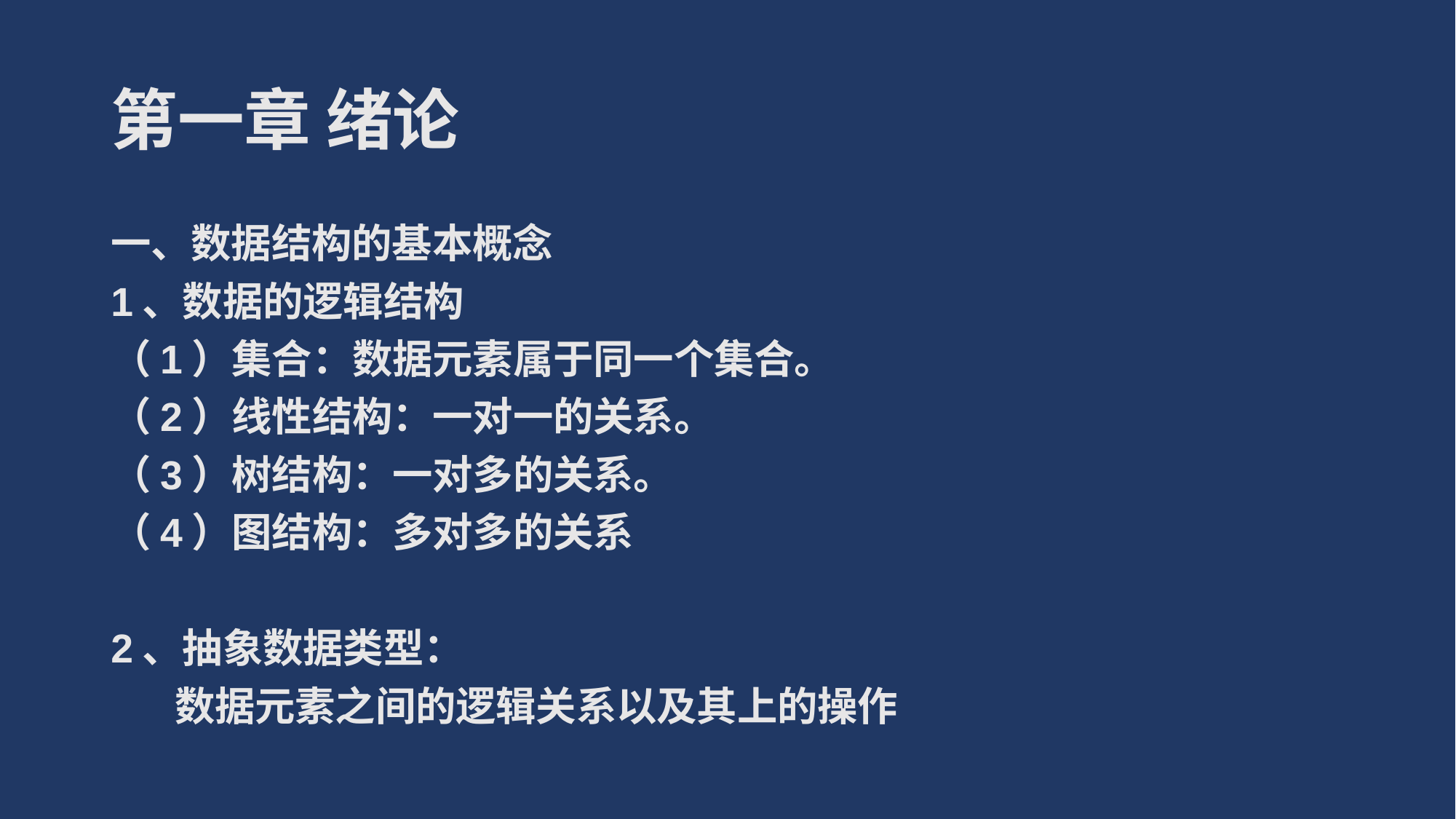

# 第一章 绪论
一、数据结构的基本概念
1、数据的逻辑结构
（1）集合：数据元素属于同一个集合。
（2）线性结构：一对一的关系。
（3）树结构：一对多的关系。
（4）图结构：多对多的关系

2、抽象数据类型：
      数据元素之间的逻辑关系以及其上的操作